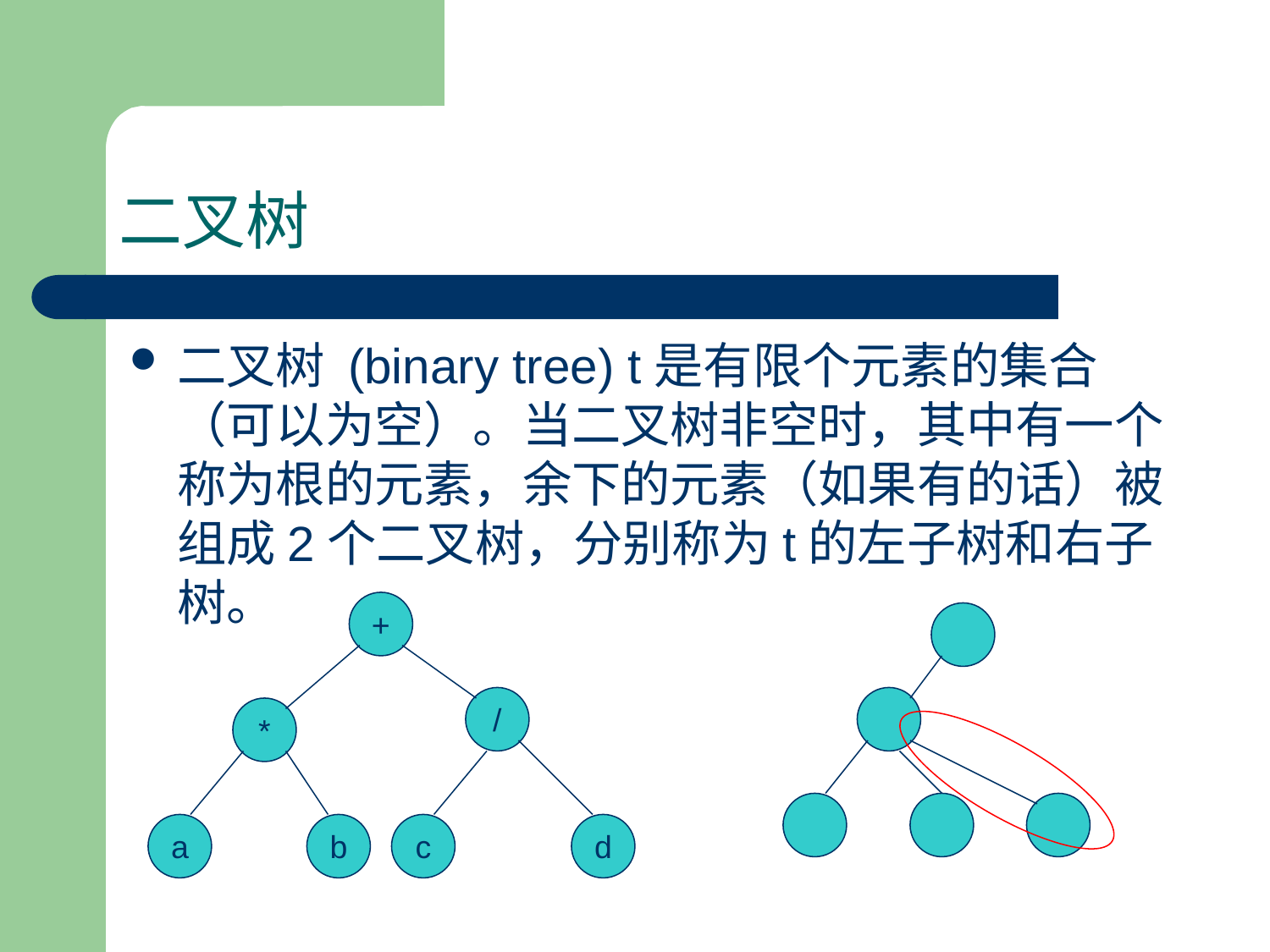

# 二叉树
二叉树 (binary tree) t是有限个元素的集合（可以为空）。当二叉树非空时，其中有一个称为根的元素，余下的元素（如果有的话）被组成2个二叉树，分别称为t的左子树和右子树。

+

/

*

a
b
c
d